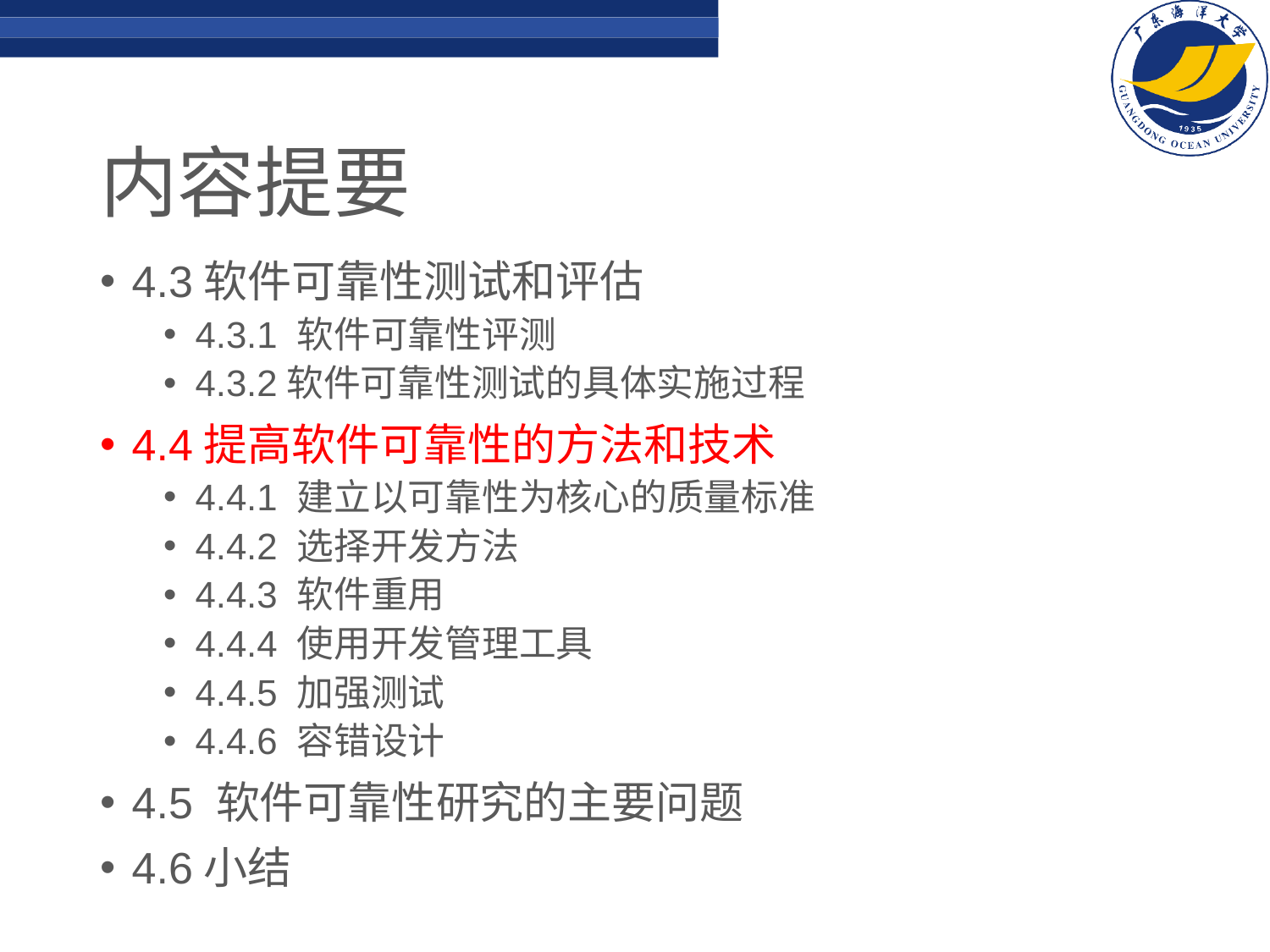

# 内容提要
4.3软件可靠性测试和评估
4.3.1 软件可靠性评测
4.3.2软件可靠性测试的具体实施过程
4.4提高软件可靠性的方法和技术
4.4.1 建立以可靠性为核心的质量标准
4.4.2 选择开发方法
4.4.3 软件重用
4.4.4 使用开发管理工具
4.4.5 加强测试
4.4.6 容错设计
4.5 软件可靠性研究的主要问题
4.6小结
3